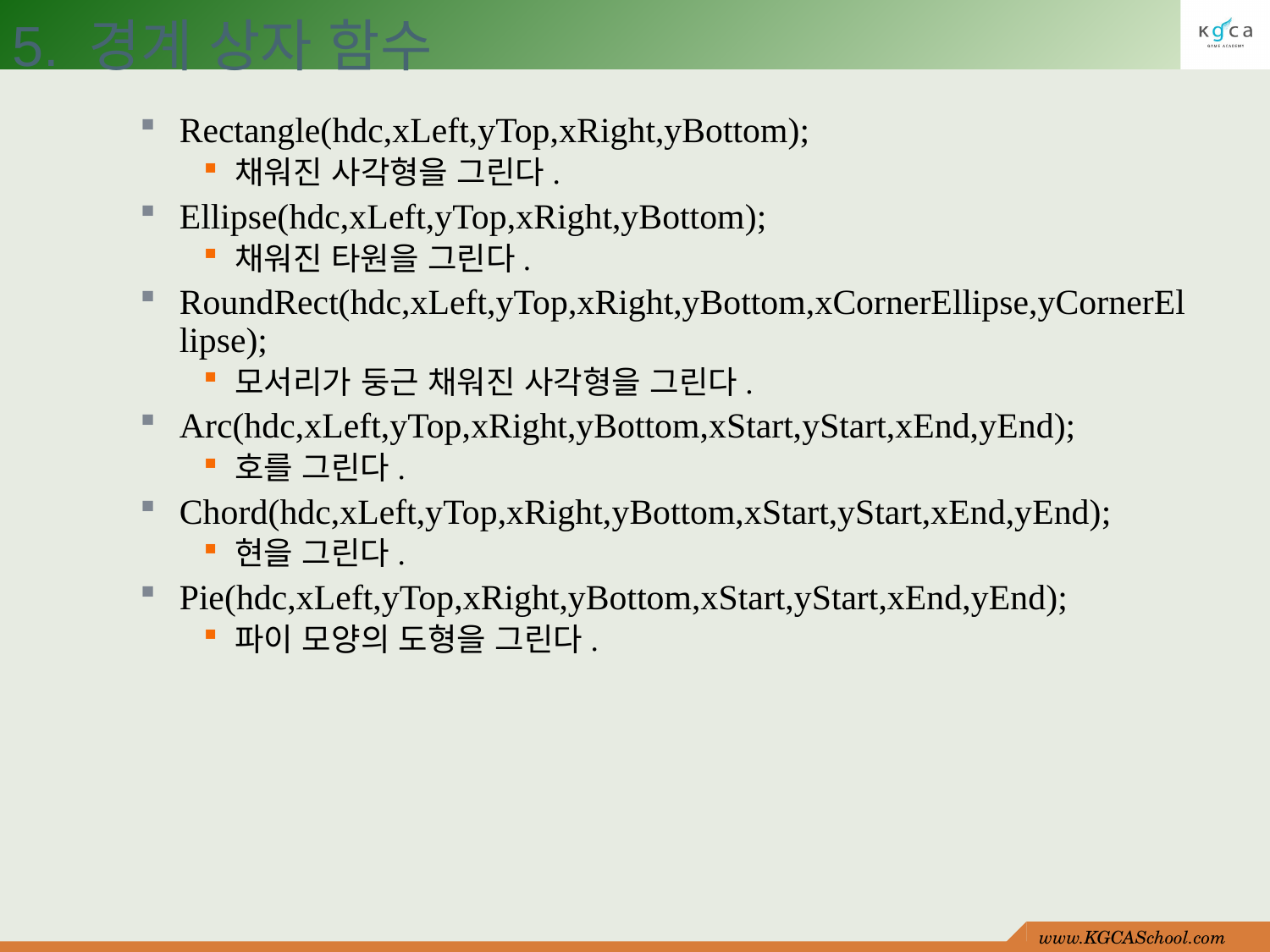

5. 경계 상자 함수
Rectangle(hdc,xLeft,yTop,xRight,yBottom);
채워진 사각형을 그린다.
Ellipse(hdc,xLeft,yTop,xRight,yBottom);
채워진 타원을 그린다.
RoundRect(hdc,xLeft,yTop,xRight,yBottom,xCornerEllipse,yCornerEllipse);
모서리가 둥근 채워진 사각형을 그린다.
Arc(hdc,xLeft,yTop,xRight,yBottom,xStart,yStart,xEnd,yEnd);
호를 그린다.
Chord(hdc,xLeft,yTop,xRight,yBottom,xStart,yStart,xEnd,yEnd);
현을 그린다.
Pie(hdc,xLeft,yTop,xRight,yBottom,xStart,yStart,xEnd,yEnd);
파이 모양의 도형을 그린다.